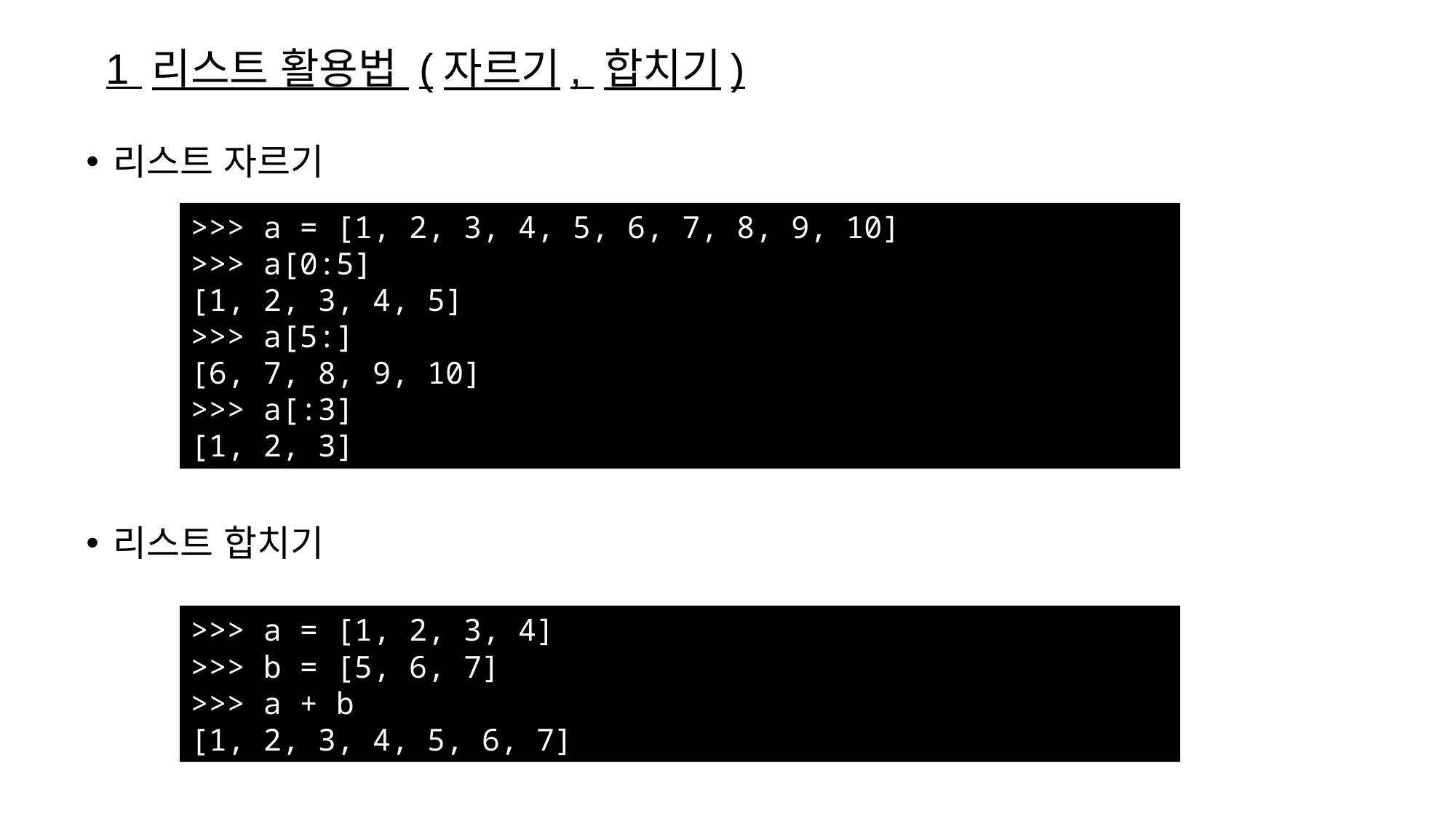

# 1 리스트 활용법 (자르기, 합치기)
리스트 자르기

리스트 합치기
>>> a = [1, 2, 3, 4, 5, 6, 7, 8, 9, 10]
>>> a[0:5]
[1, 2, 3, 4, 5]
>>> a[5:]
[6, 7, 8, 9, 10]
>>> a[:3]
[1, 2, 3]
>>> a = [1, 2, 3, 4]
>>> b = [5, 6, 7]
>>> a + b
[1, 2, 3, 4, 5, 6, 7]